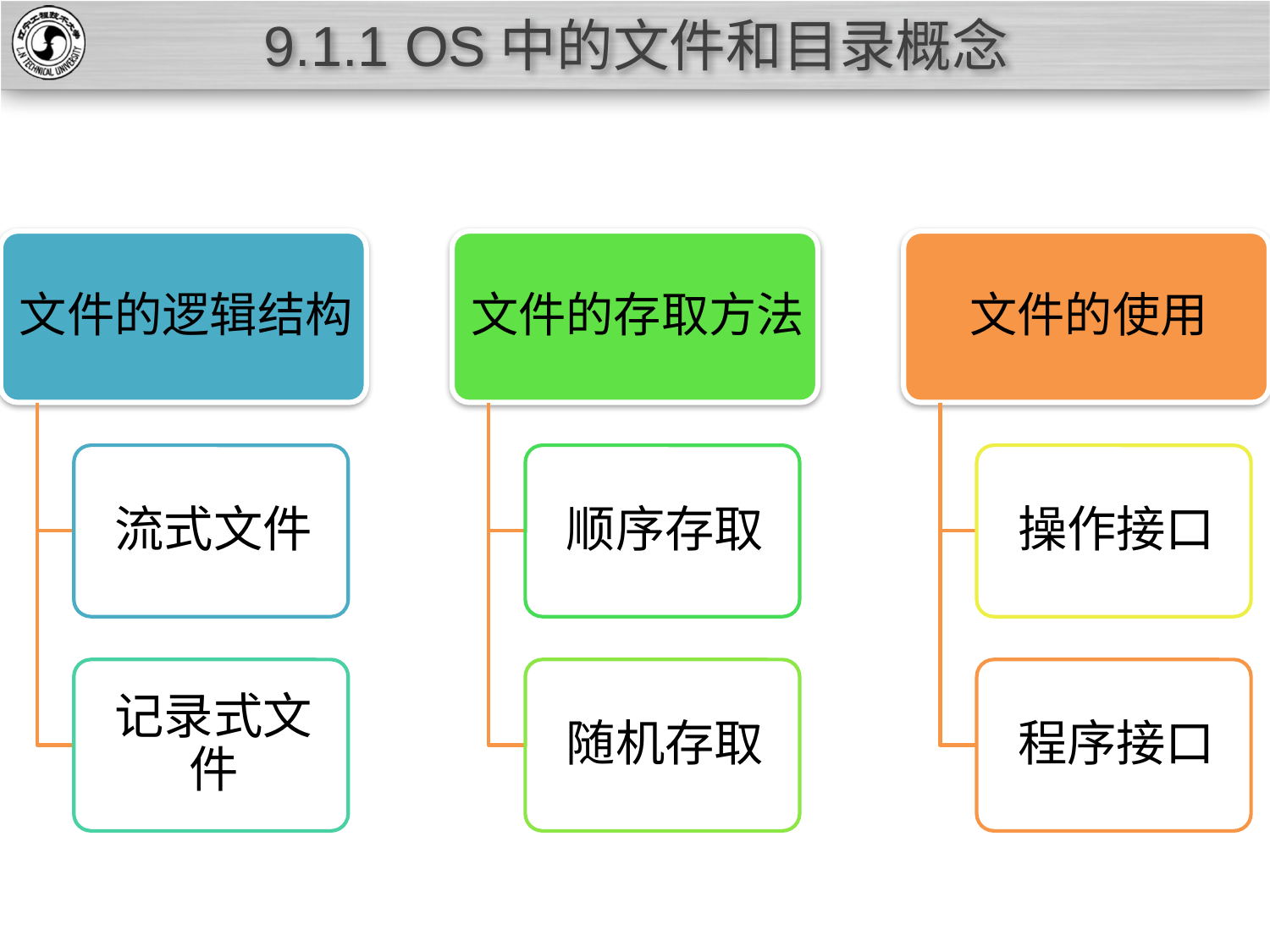

# 9.1.1 OS中的文件和目录概念
文件的逻辑结构
流式文件
记录式文件
文件的存取方法
顺序存取
随机存取
文件的使用
操作接口
程序接口